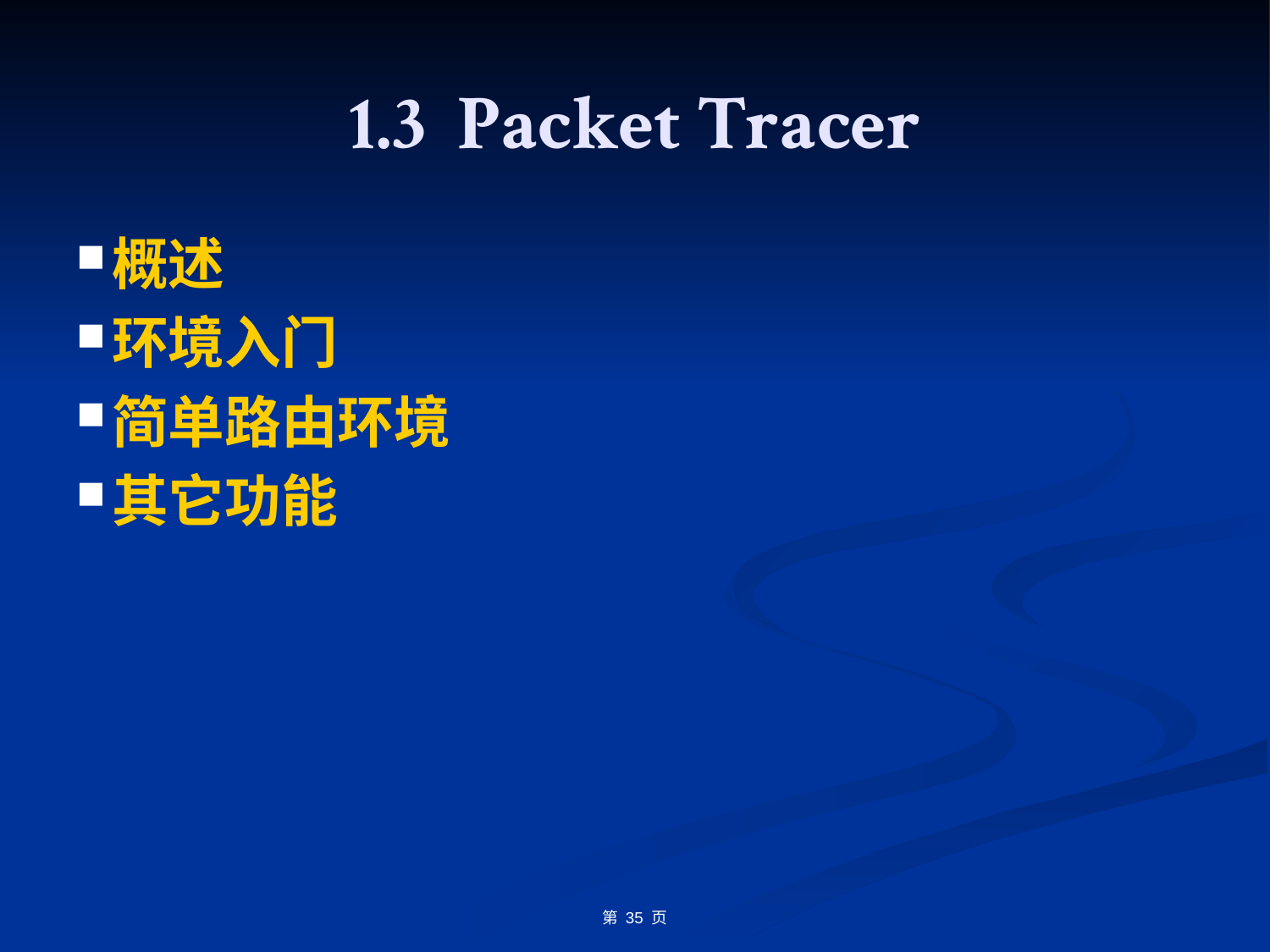

# 1.3  Packet Tracer
概述
环境入门
简单路由环境
其它功能
第 35 页